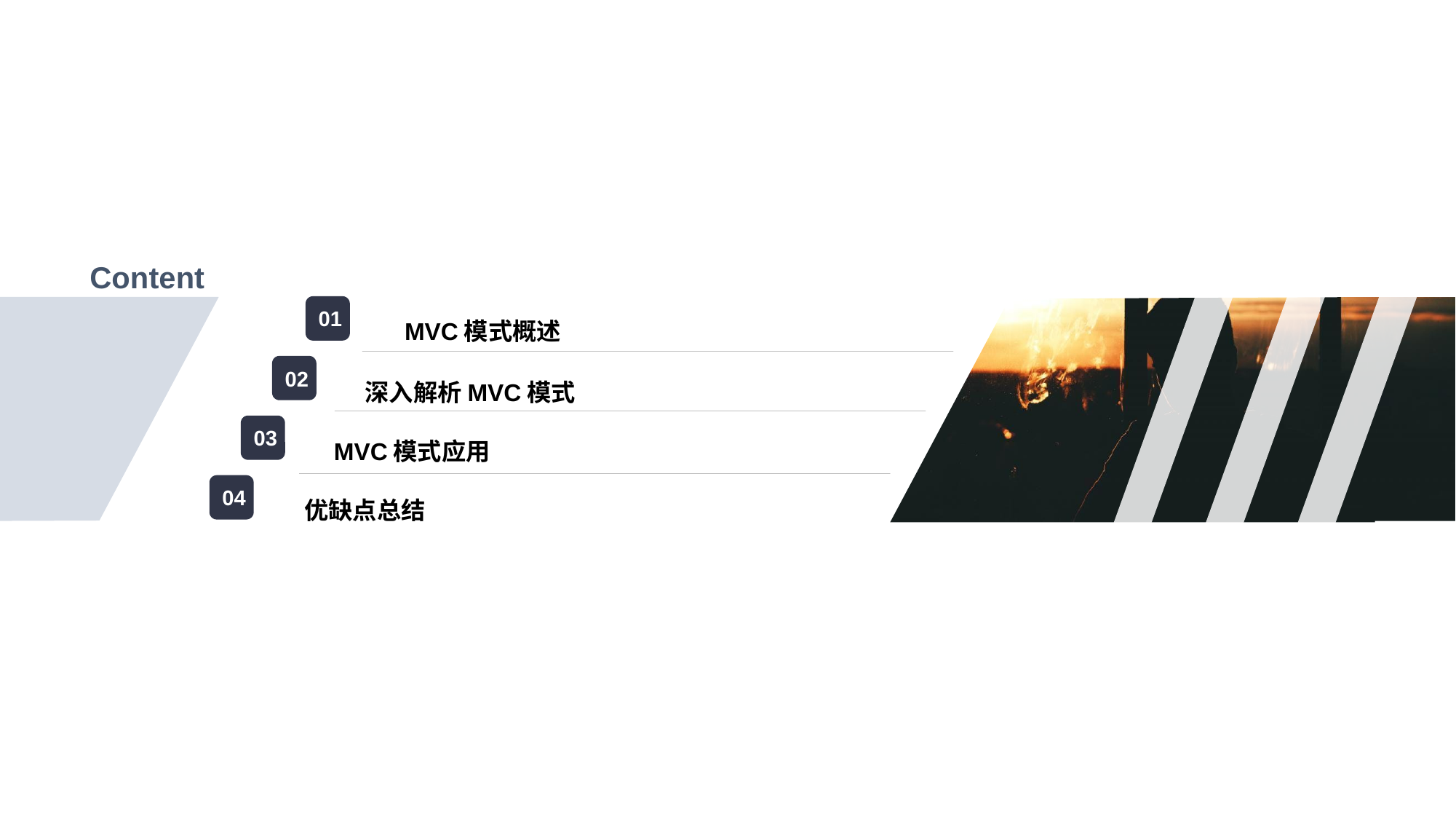

Content

01

02
03
04
MVC模式概述
深入解析MVC模式
MVC模式应用
优缺点总结